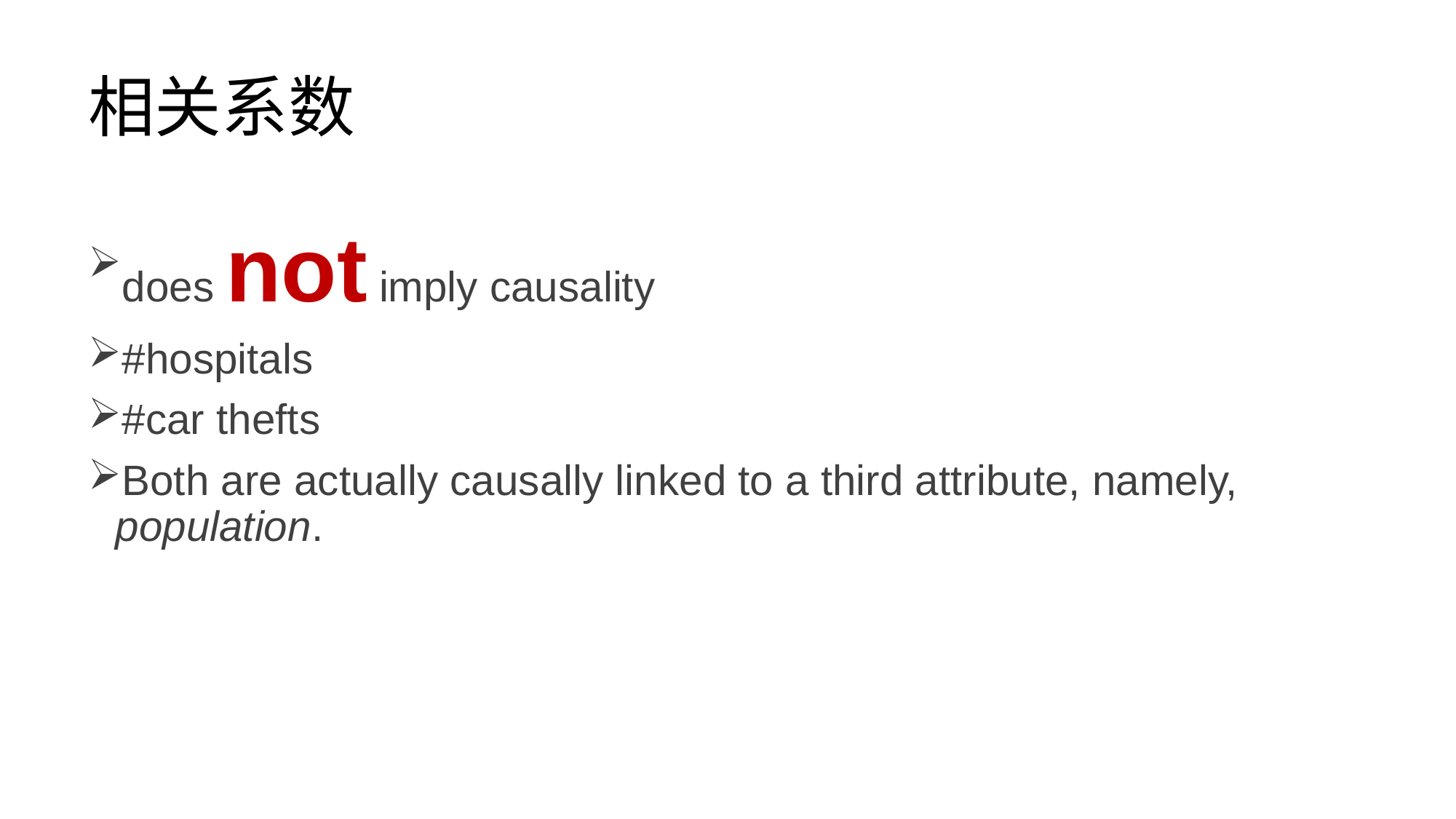

# 相关系数
does not imply causality
#hospitals
#car thefts
Both are actually causally linked to a third attribute, namely, population.